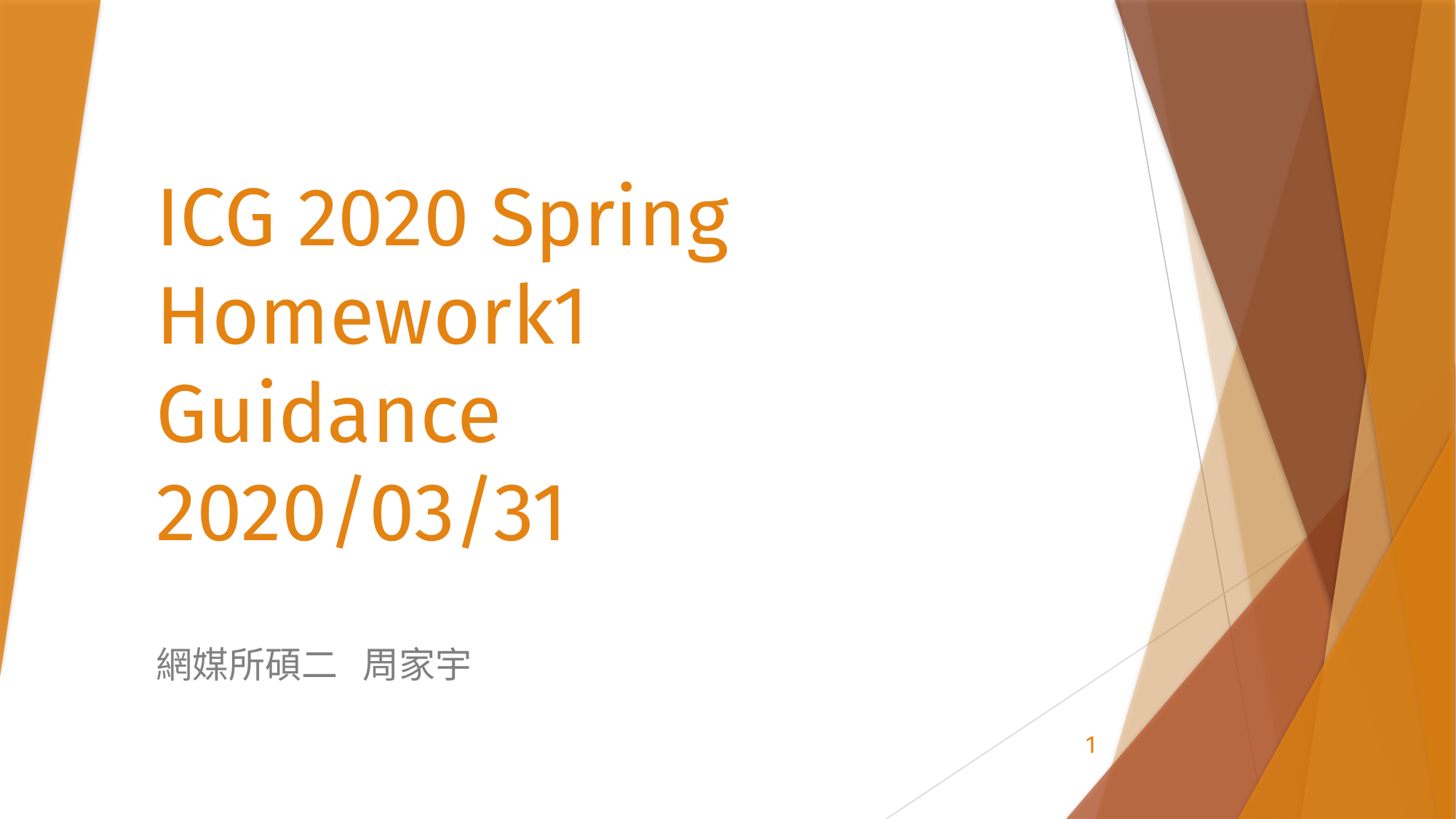

# ICG 2020 Spring Homework1 Guidance 2020/03/31
網媒所碩二   周家宇
1